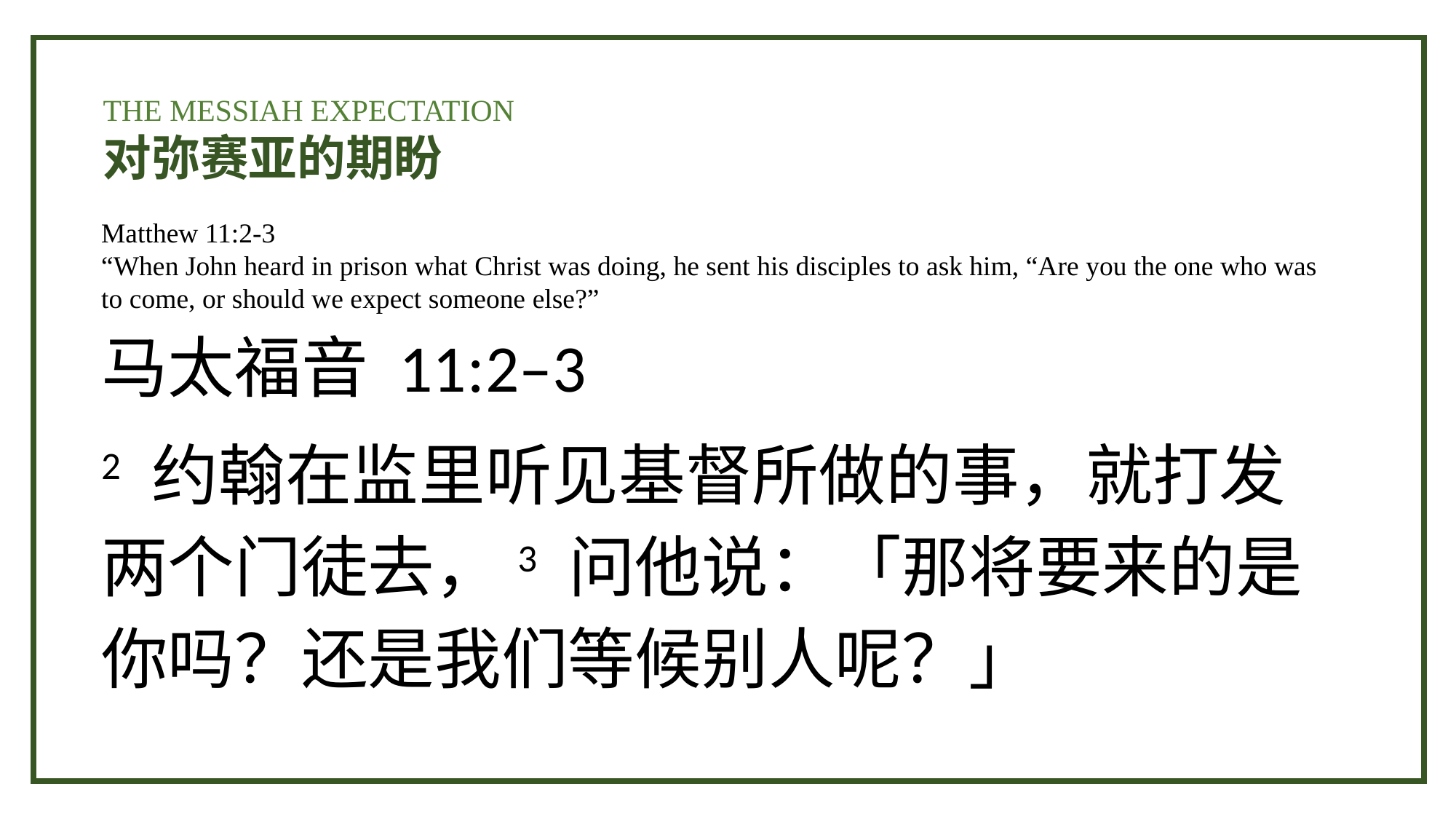

THE MESSIAH EXPECTATION
对弥赛亚的期盼
Matthew 11:2-3
“When John heard in prison what Christ was doing, he sent his disciples to ask him, “Are you the one who was to come, or should we expect someone else?”
马太福音 11:2–3
2 约翰在监里听见基督所做的事，就打发两个门徒去，3 问他说：「那将要来的是你吗？还是我们等候别人呢？」